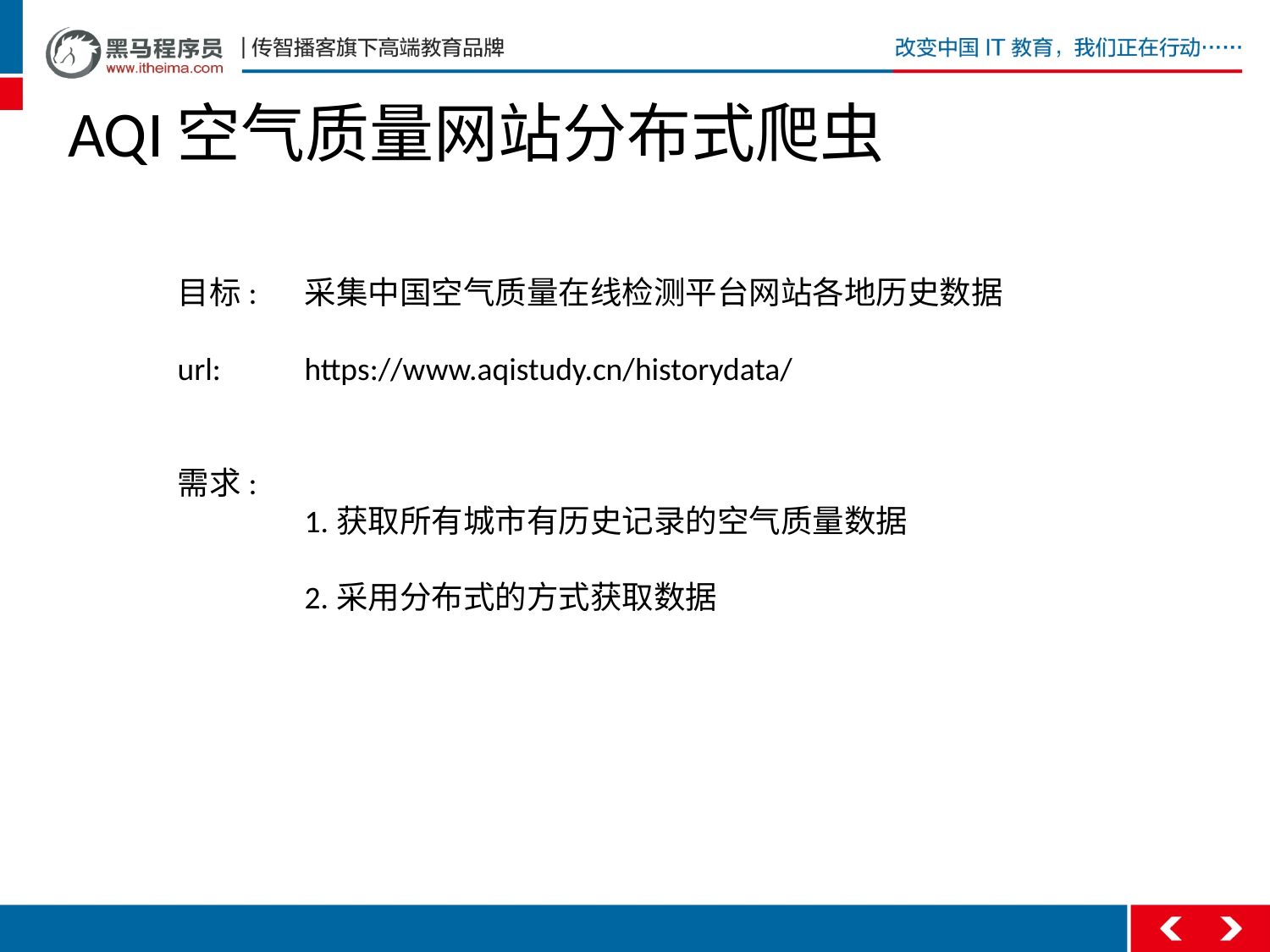

# AQI空气质量网站分布式爬虫
目标:	采集中国空气质量在线检测平台网站各地历史数据

url:	https://www.aqistudy.cn/historydata/

需求:
	1.获取所有城市有历史记录的空气质量数据

	2.采用分布式的方式获取数据